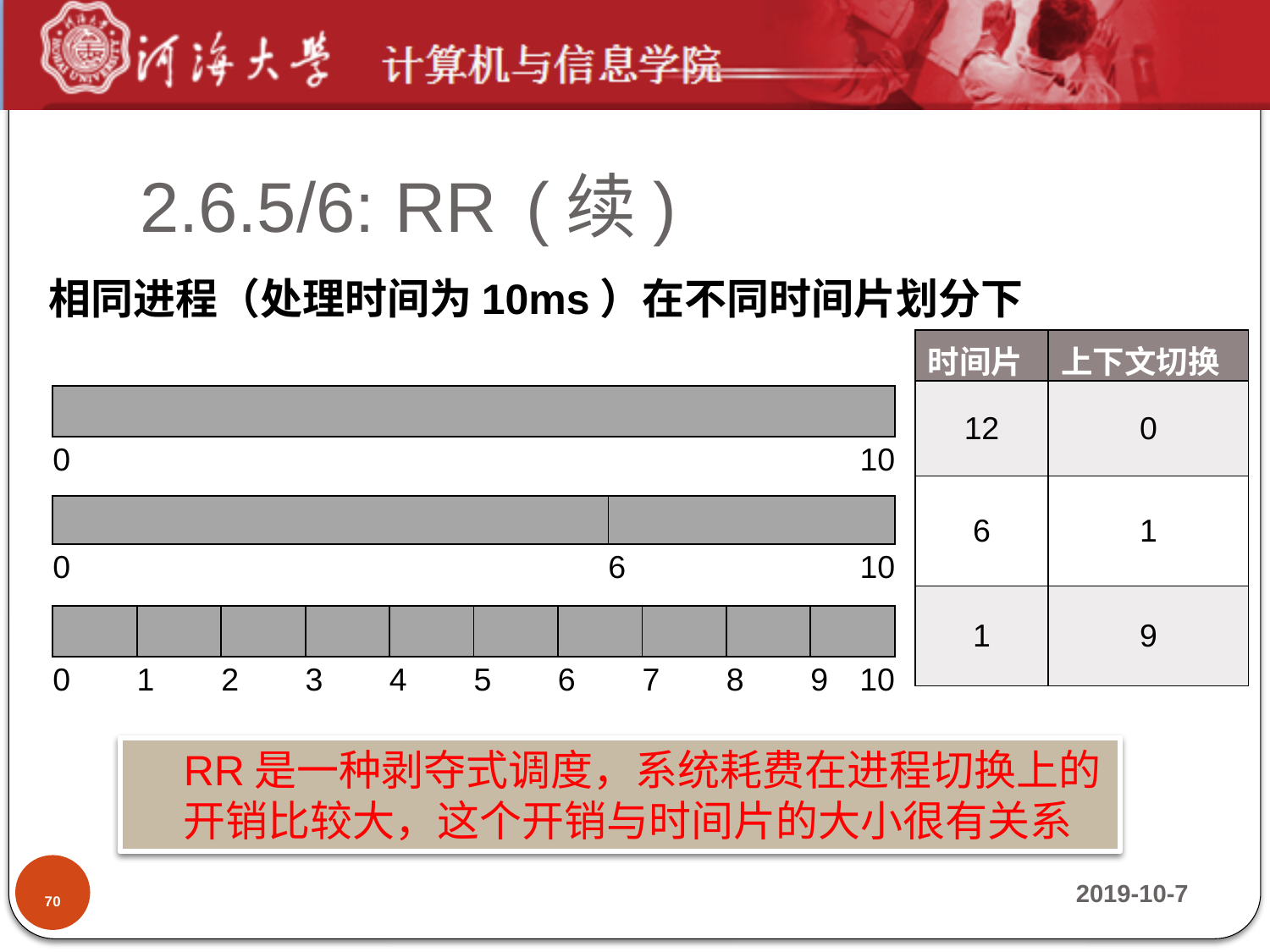

# 2.6.5/6: RR (续)
相同进程（处理时间为10ms）在不同时间片划分下
| 时间片 | 上下文切换 |
| --- | --- |
| 12 | 0 |
| 6 | 1 |
| 1 | 9 |
|  |  |
| --- | --- |
| 0 | 10 |
|  |  |  |
| --- | --- | --- |
| 0 | 6 | 10 |
|  |  |  |  |  |  |  |  |  |  |  |
| --- | --- | --- | --- | --- | --- | --- | --- | --- | --- | --- |
| 0 | 1 | 2 | 3 | 4 | 5 | 6 | 7 | 8 | 9 | 10 |
RR是一种剥夺式调度，系统耗费在进程切换上的开销比较大，这个开销与时间片的大小很有关系
70
2019-10-7